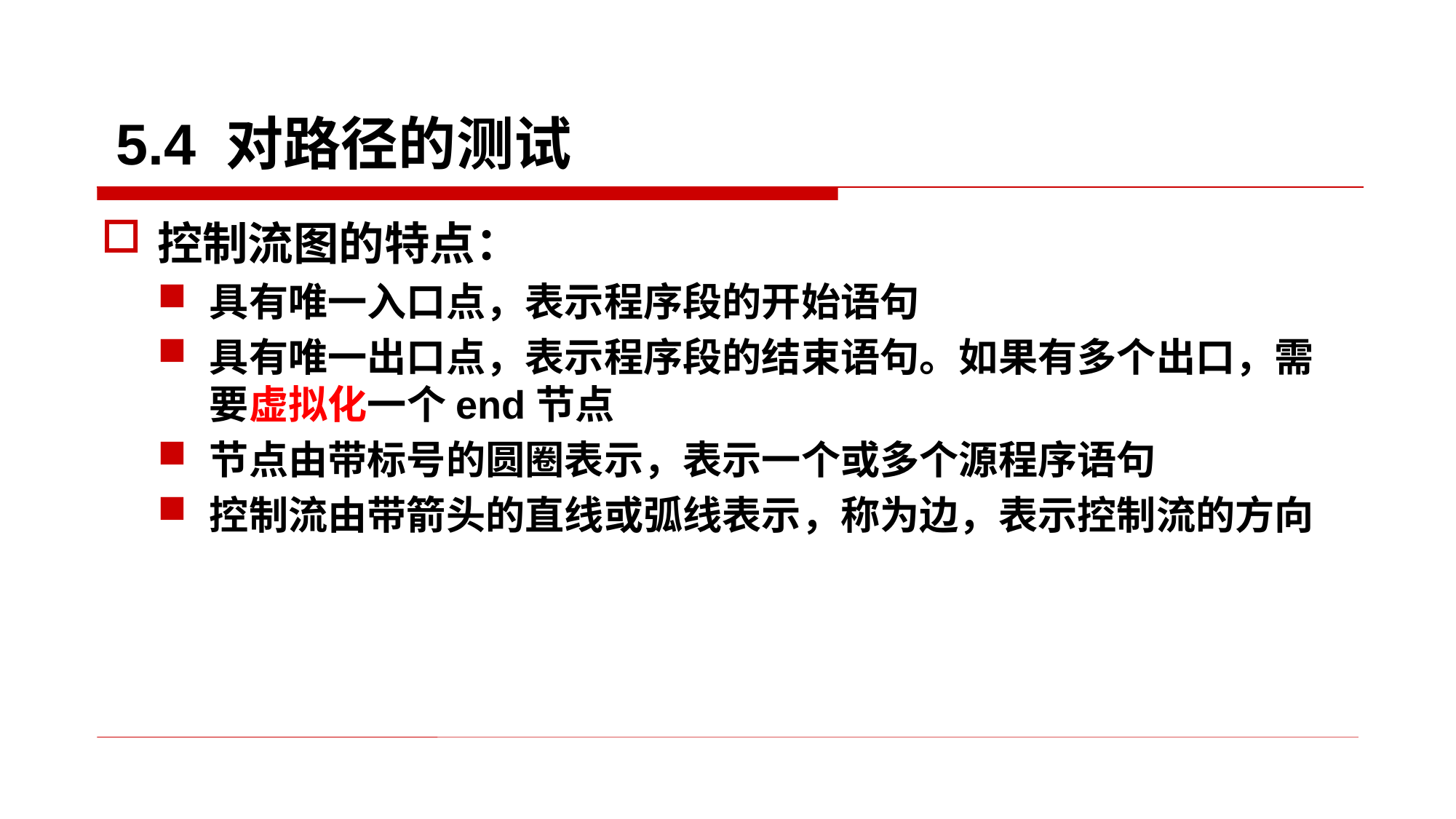

# 5.4 对路径的测试
控制流图的特点：
具有唯一入口点，表示程序段的开始语句
具有唯一出口点，表示程序段的结束语句。如果有多个出口，需要虚拟化一个end节点
节点由带标号的圆圈表示，表示一个或多个源程序语句
控制流由带箭头的直线或弧线表示，称为边，表示控制流的方向
8